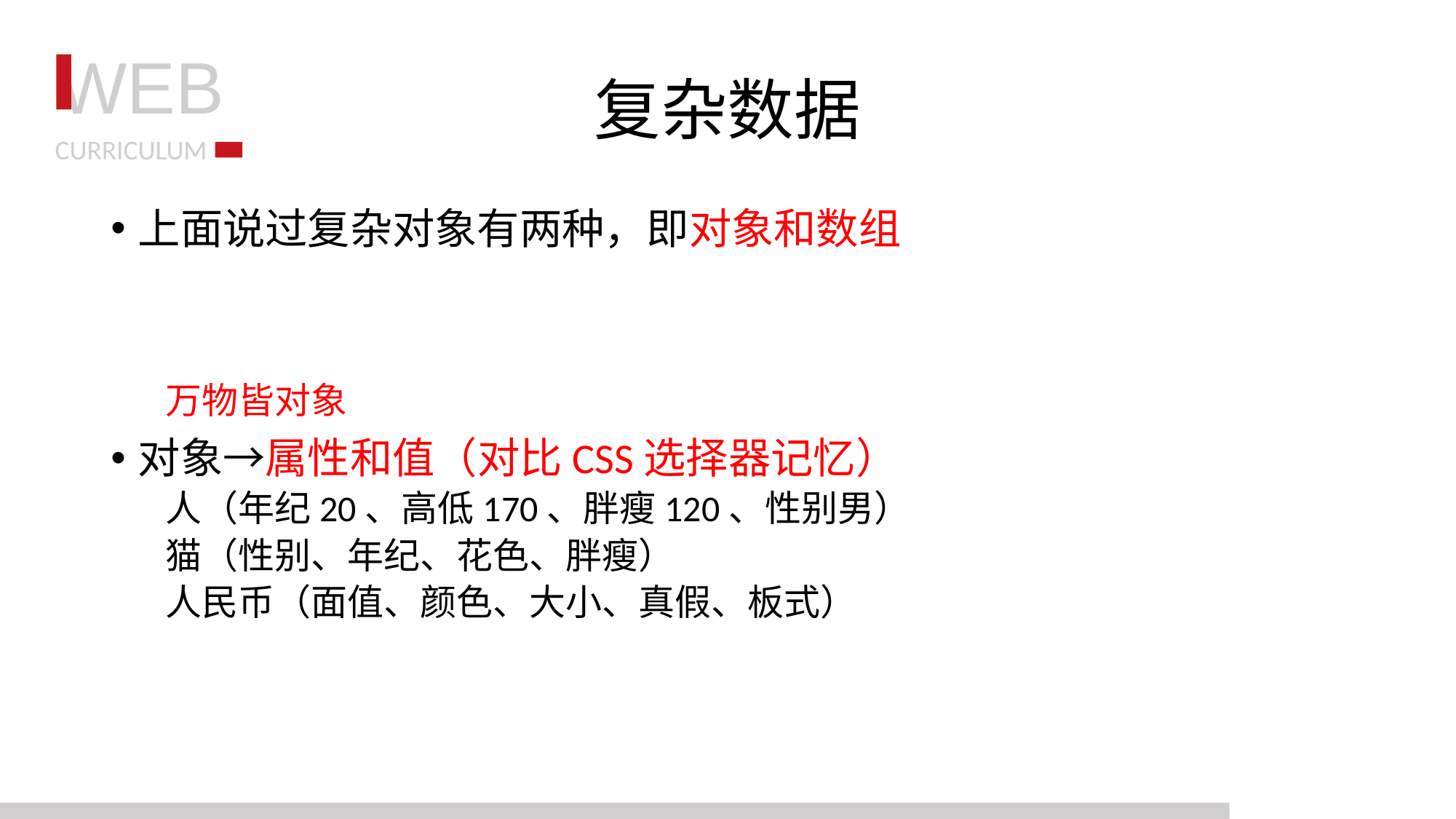

# 复杂数据
上面说过复杂对象有两种，即对象和数组

万物皆对象
对象→属性和值（对比CSS选择器记忆）
人（年纪20、高低170、胖瘦120、性别男）
猫（性别、年纪、花色、胖瘦）
人民币（面值、颜色、大小、真假、板式）